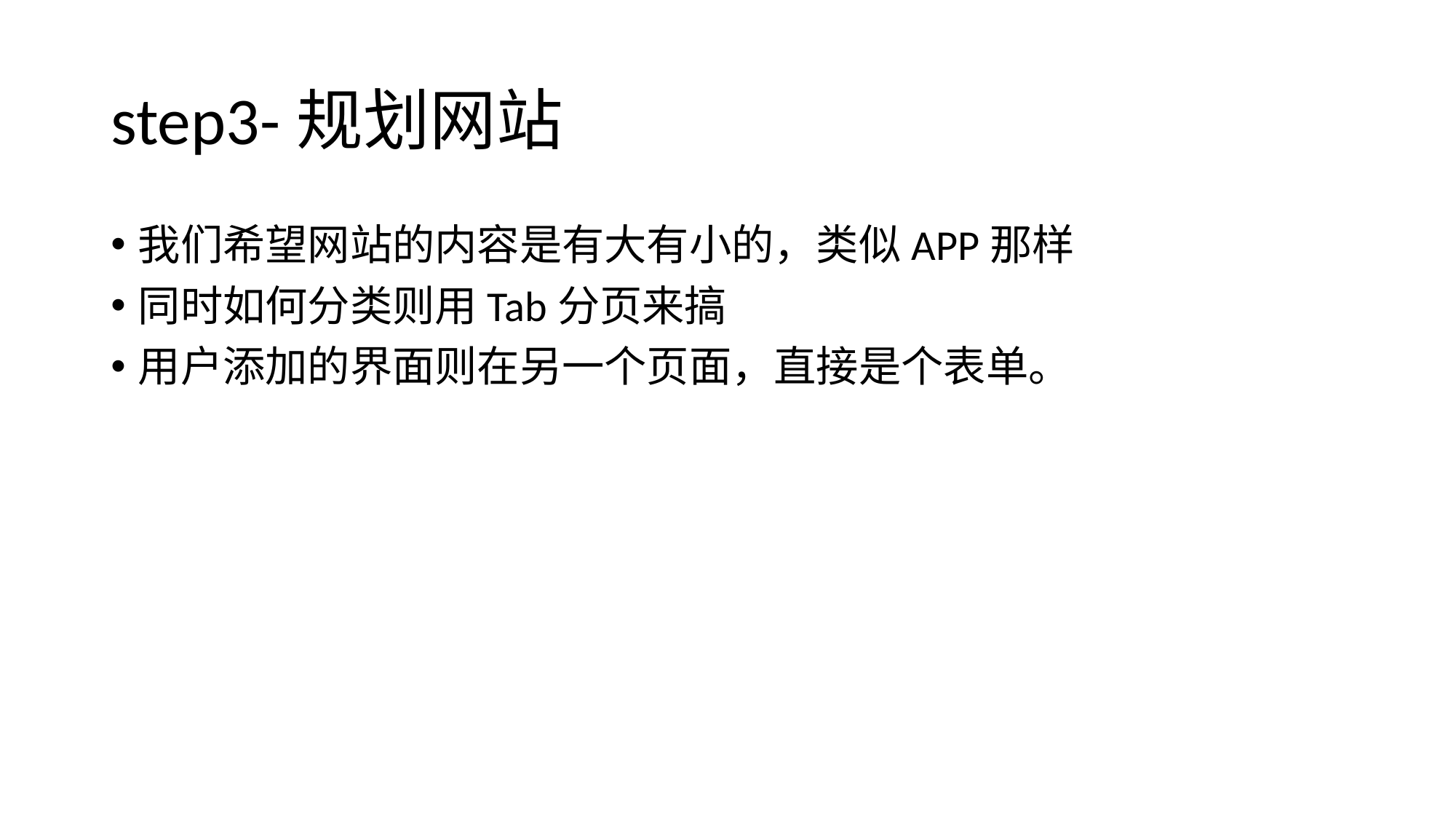

# step3-规划网站
我们希望网站的内容是有大有小的，类似APP那样
同时如何分类则用Tab分页来搞
用户添加的界面则在另一个页面，直接是个表单。